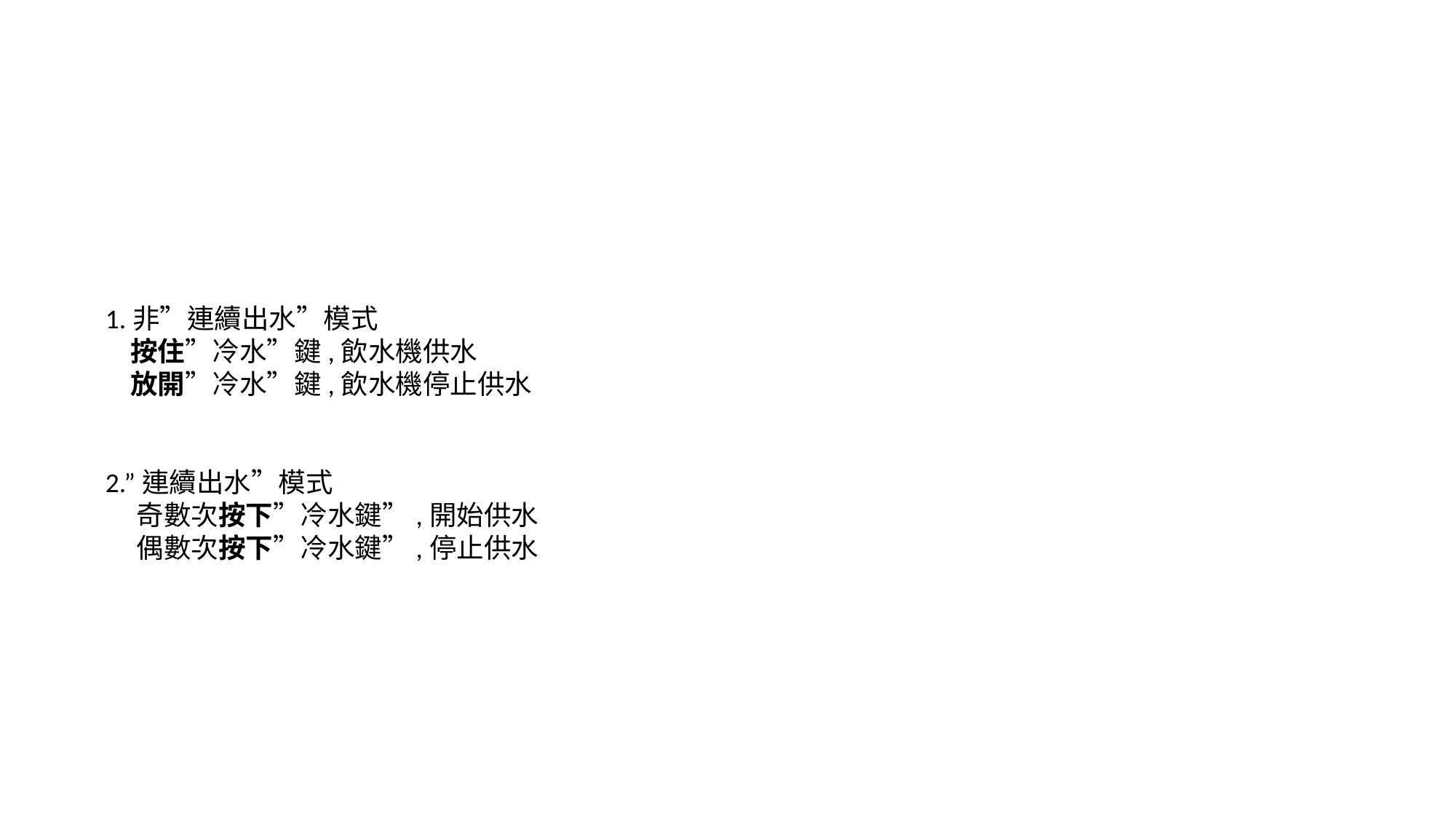

#
1.非”連續出水”模式
   按住”冷水”鍵,飲水機供水
   放開”冷水”鍵,飲水機停止供水

2.”連續出水”模式
    奇數次按下”冷水鍵”,開始供水
    偶數次按下”冷水鍵”,停止供水